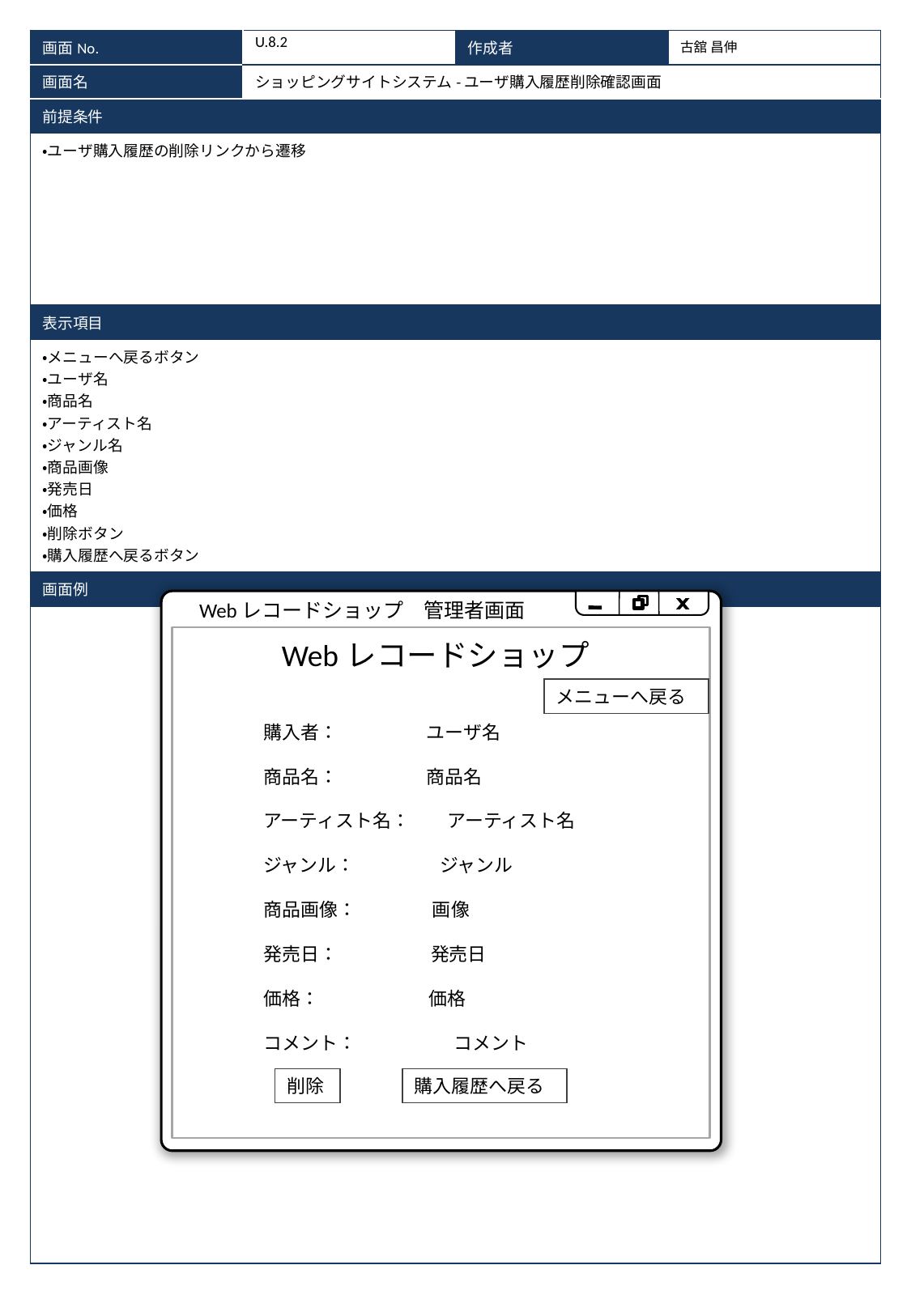

| 画面No. | U.8.2 | 作成者 | 古舘 昌伸 |
| --- | --- | --- | --- |
| 画面名 | ショッピングサイトシステム-ユーザ購入履歴削除確認画面 |  |  |
| 前提条件 |  |  |  |
| ・ユーザ購入履歴の削除リンクから遷移 |  |  |  |
| 表示項目 |  |  |  |
| ・メニューへ戻るボタン ・ユーザ名 ・商品名 ・アーティスト名 ・ジャンル名 ・商品画像 ・発売日 ・価格 ・削除ボタン ・購入履歴へ戻るボタン |  |  |  |
| 画面例 |  |  |  |
|  |  |  |  |

Webレコードショップ　管理者画面

Webレコードショップ
Webレコードショップ
メニューへ戻る
購入者：                     ユーザ名

商品名：                     商品名

アーティスト名：         アーティスト名

ジャンル：                    ジャンル

商品画像：                  画像

発売日：                      発売日

価格：                          価格

コメント：                       コメント
削除
購入履歴へ戻る